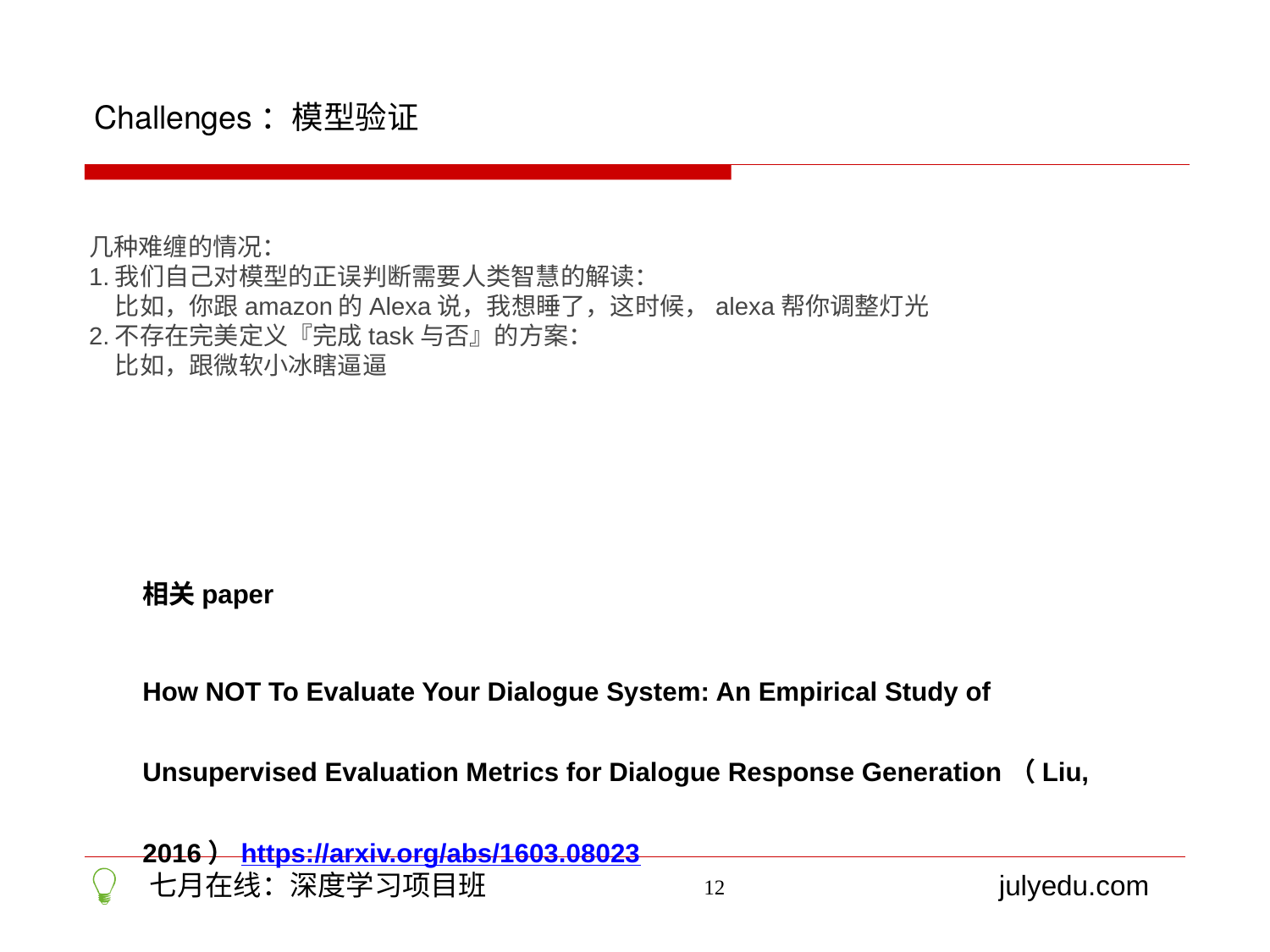

Challenges：模型验证
几种难缠的情况：
我们自己对模型的正误判断需要人类智慧的解读：
比如，你跟amazon的Alexa说，我想睡了，这时候，alexa帮你调整灯光
不存在完美定义『完成task与否』的方案：
比如，跟微软小冰瞎逼逼
相关paper
How NOT To Evaluate Your Dialogue System: An Empirical Study of Unsupervised Evaluation Metrics for Dialogue Response Generation（Liu, 2016）https://arxiv.org/abs/1603.08023

12